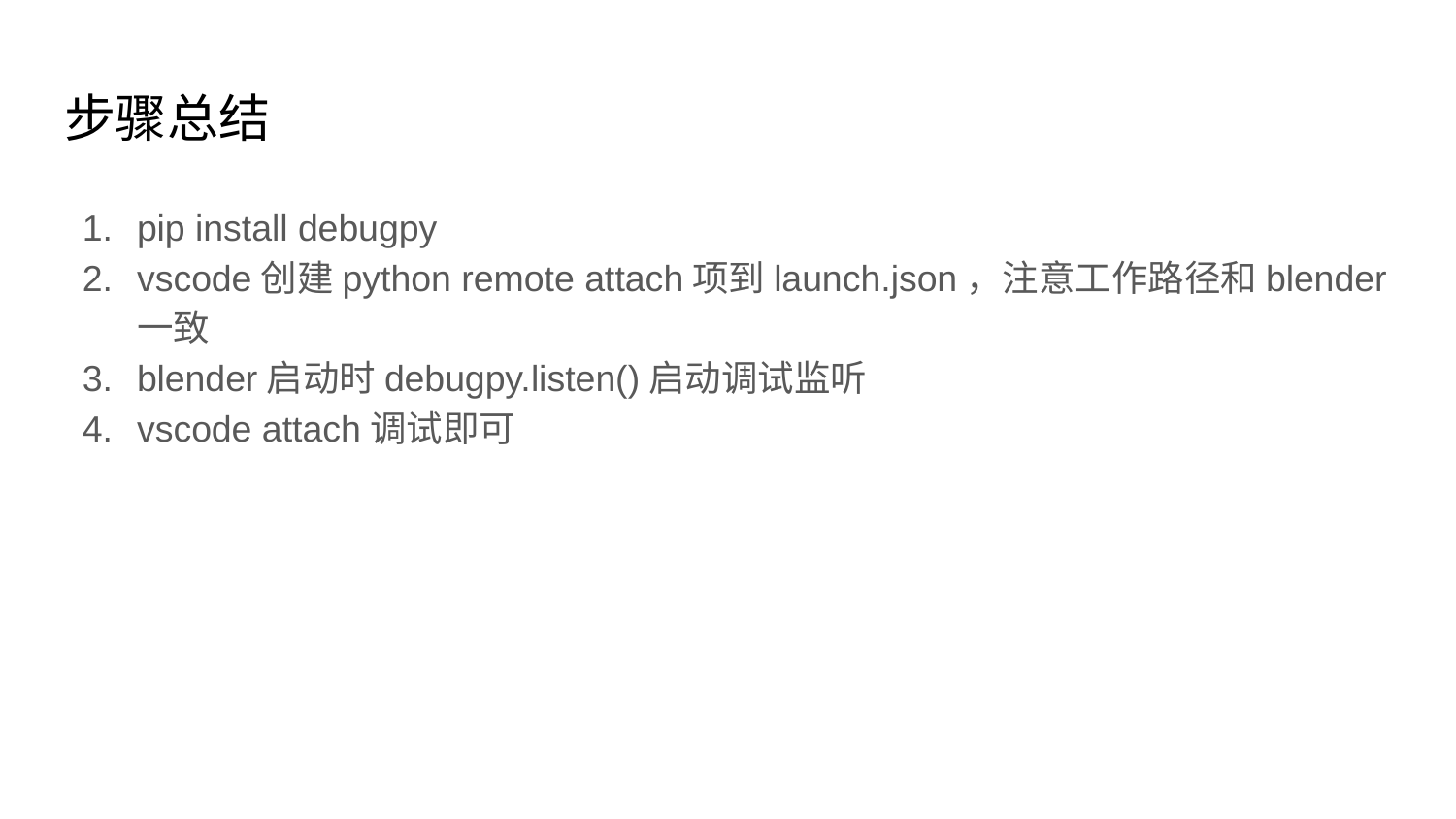

# 步骤总结
pip install debugpy
vscode创建python remote attach项到launch.json，注意工作路径和blender一致
blender启动时debugpy.listen()启动调试监听
vscode attach调试即可